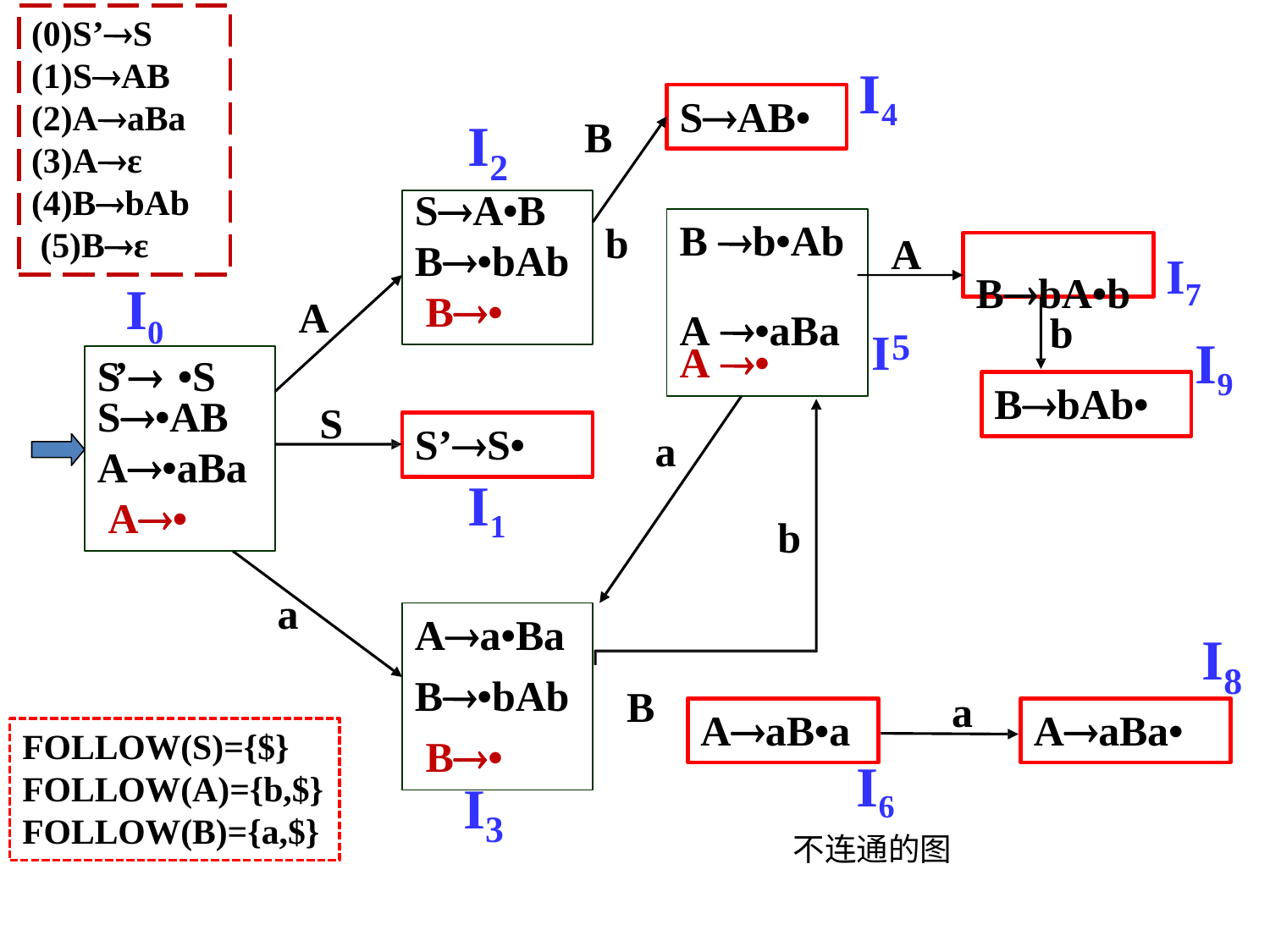

(0)S’→S  (1)S→AB
(2)A→aBa  (3)A→ε  (4)B→bAb  (5)B→ε
# I4

S→AB•
I
B

2
S→A•B  B→•bAb  B→•

B →b•Ab
b
B→bA•b	I7
A

A →•aBa	I

I0

A

b
5
I9
A →•

S’→ •S

B→bAb•
S→•AB  A→•aBa  A→•
S

S’→S•
a

I1
b

a
A→a•Ba  B→•bAb  B→•

I
8
B
a

A→aB•a
A→aBa•

FOLLOW(S)={$}
FOLLOW(A)={b,$}
FOLLOW(B)={a,$}

I6
I
3
不连通的图